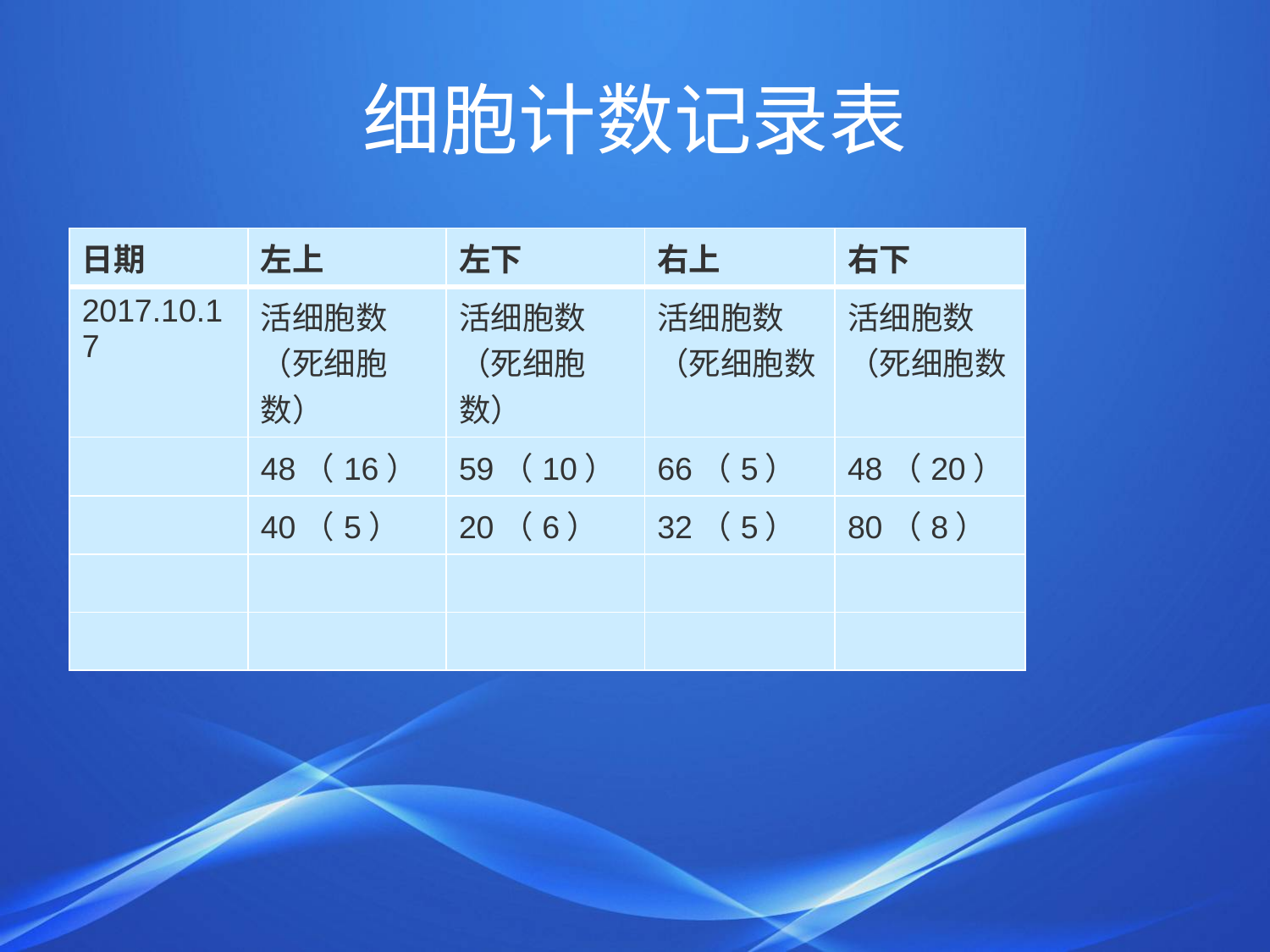

# 细胞计数记录表
| 日期 | 左上 | 左下 | 右上 | 右下 |
| --- | --- | --- | --- | --- |
| 2017.10.17 | 活细胞数（死细胞数） | 活细胞数（死细胞数） | 活细胞数（死细胞数 | 活细胞数（死细胞数 |
|  | 48（16） | 59（10） | 66（5） | 48（20） |
|  | 40（5） | 20（6） | 32（5） | 80（8） |
|  |  |  |  |  |
|  |  |  |  |  |